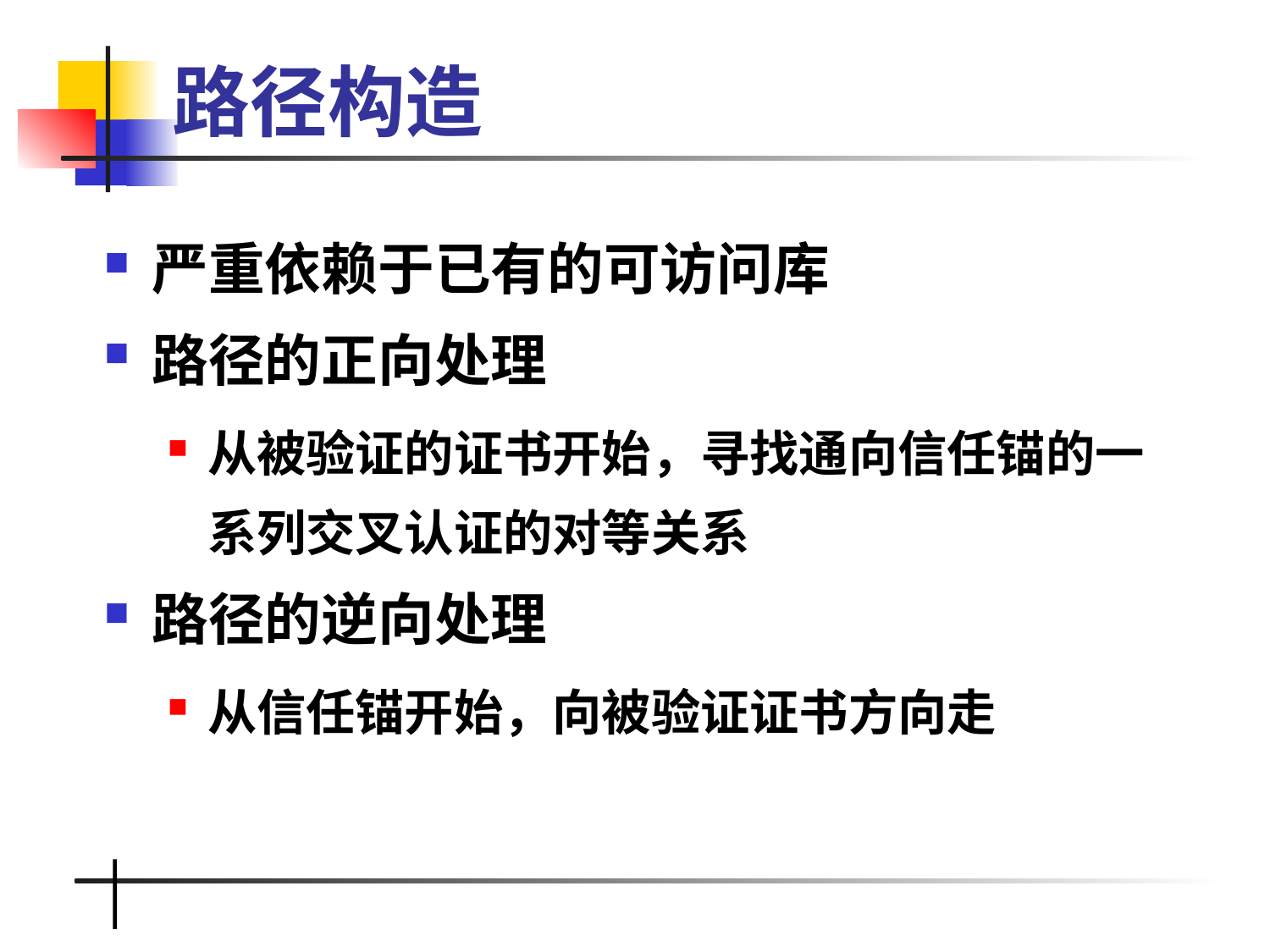

# 路径构造
严重依赖于已有的可访问库
路径的正向处理
从被验证的证书开始，寻找通向信任锚的一系列交叉认证的对等关系
路径的逆向处理
从信任锚开始，向被验证证书方向走